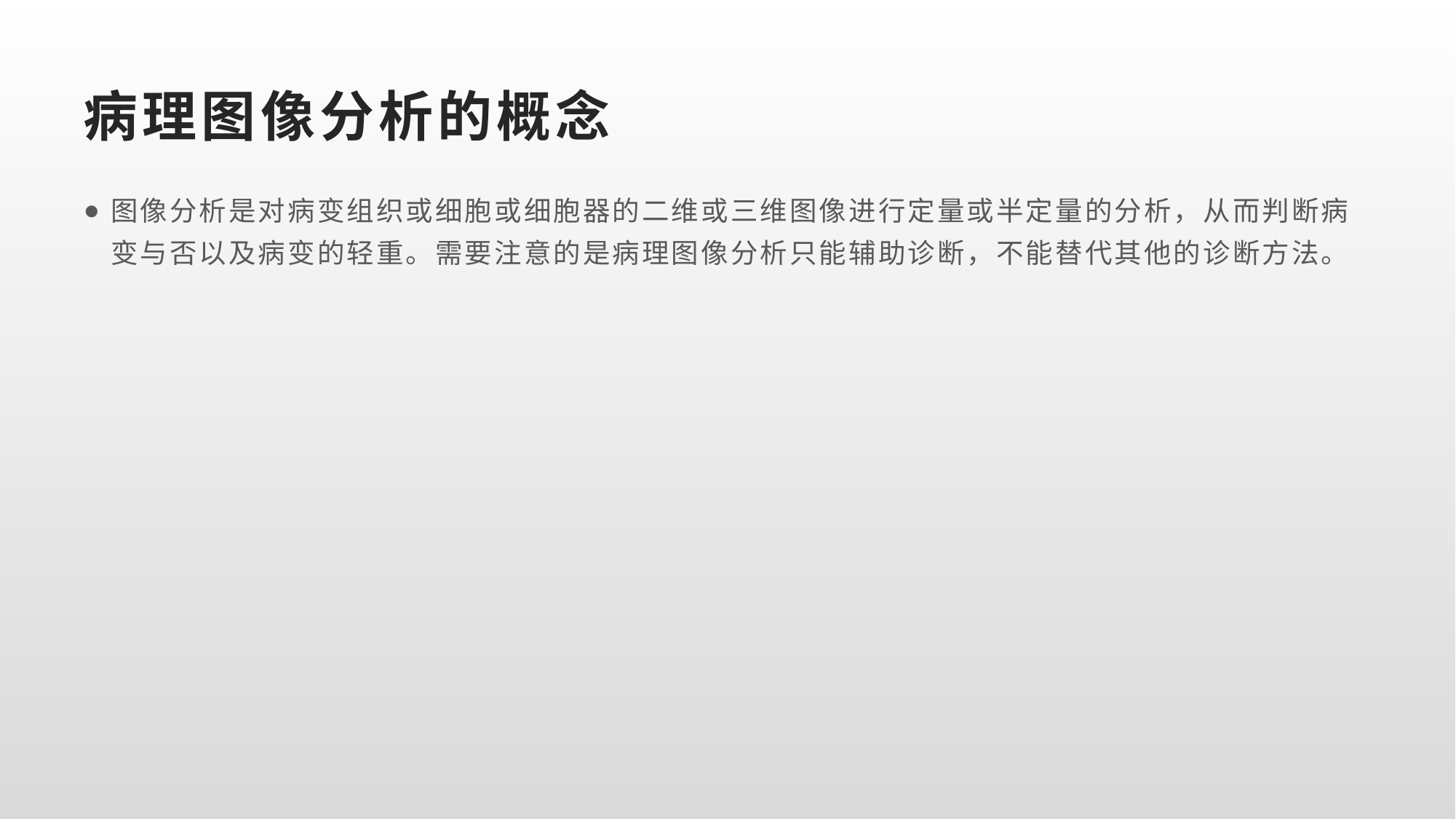

# 病理图像分析的概念
图像分析是对病变组织或细胞或细胞器的二维或三维图像进行定量或半定量的分析，从而判断病变与否以及病变的轻重。需要注意的是病理图像分析只能辅助诊断，不能替代其他的诊断方法。